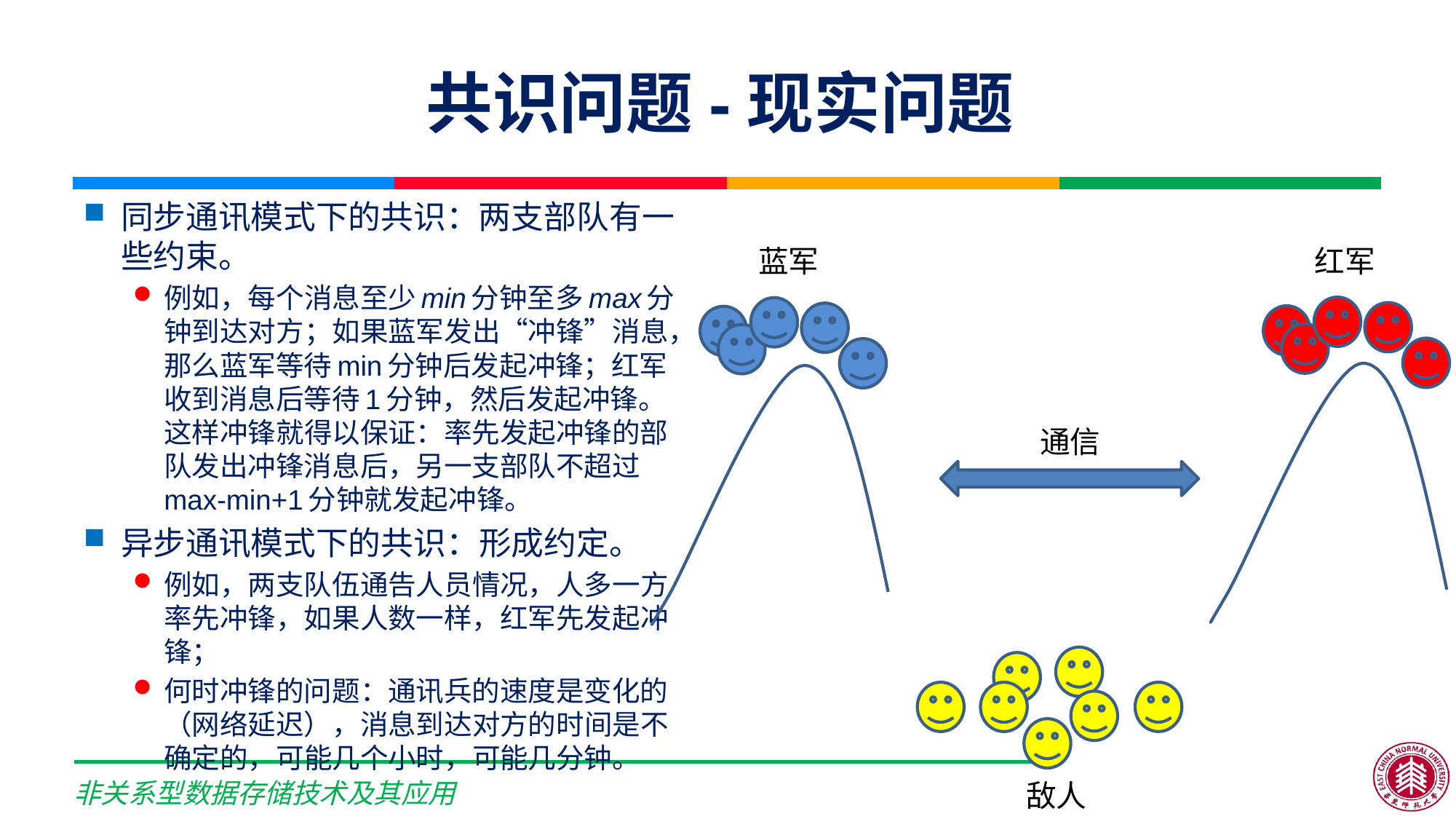

# 共识问题-现实问题
同步通讯模式下的共识：两支部队有一些约束。
例如，每个消息至少min分钟至多max分钟到达对方；如果蓝军发出“冲锋”消息，那么蓝军等待min分钟后发起冲锋；红军收到消息后等待1分钟，然后发起冲锋。这样冲锋就得以保证：率先发起冲锋的部队发出冲锋消息后，另一支部队不超过max-min+1分钟就发起冲锋。
异步通讯模式下的共识：形成约定。
例如，两支队伍通告人员情况，人多一方率先冲锋，如果人数一样，红军先发起冲锋；
何时冲锋的问题：通讯兵的速度是变化的（网络延迟），消息到达对方的时间是不确定的，可能几个小时，可能几分钟。

蓝军
红军

通信

敌人